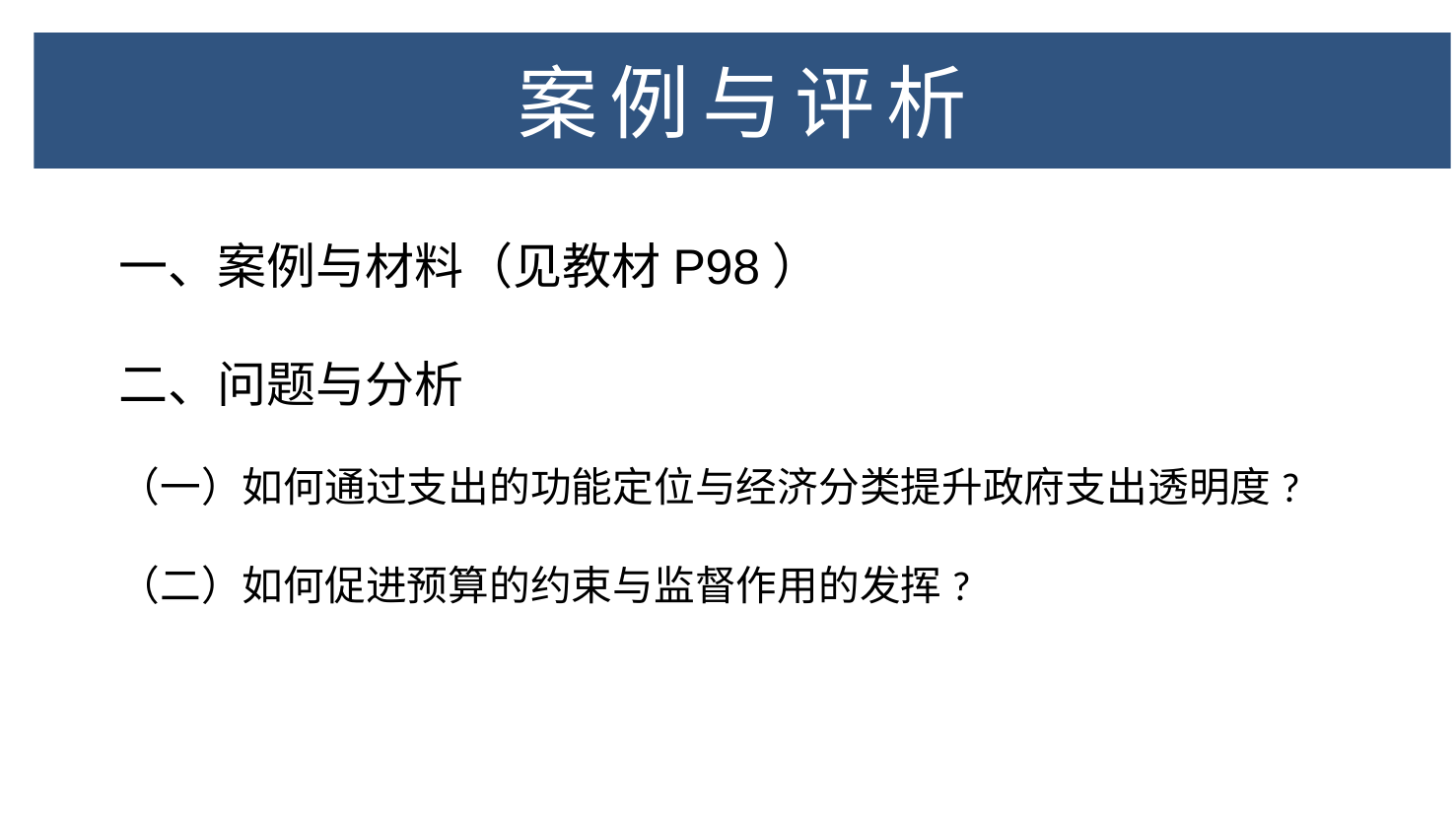

三、财政业务应用系统
# 案例与评析
一、案例与材料（见教材P98）
二、问题与分析
（一）如何通过支出的功能定位与经济分类提升政府支出透明度?
（二）如何促进预算的约束与监督作用的发挥?